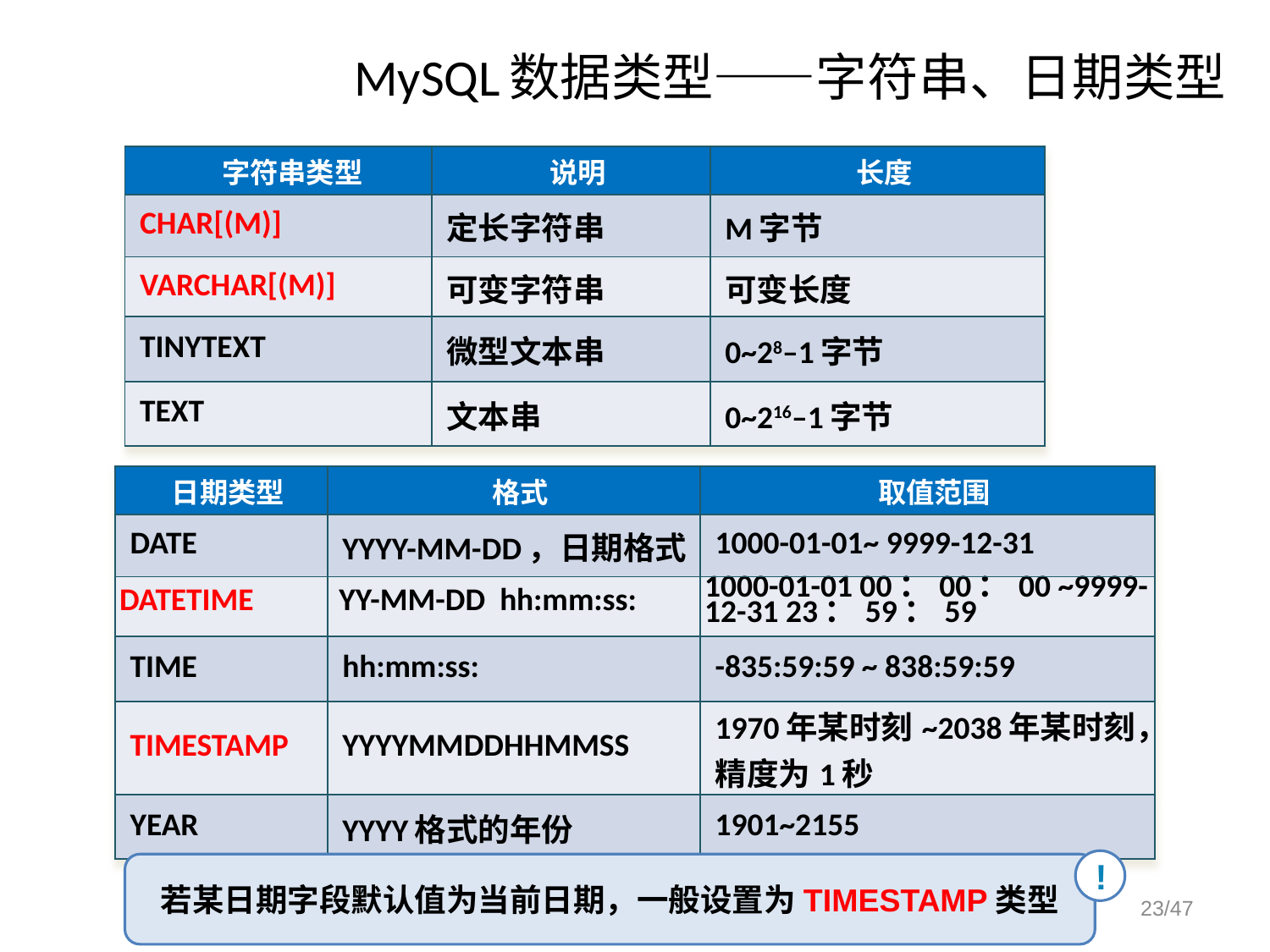

# MySQL数据类型——字符串、日期类型
| 字符串类型 | 说明 | 长度 |
| --- | --- | --- |
| CHAR[(M)] | 定长字符串 | M字节 |
| VARCHAR[(M)] | 可变字符串 | 可变长度 |
| TINYTEXT | 微型文本串 | 0~28–1字节 |
| TEXT | 文本串 | 0~216–1字节 |
| 日期类型 | 格式 | 取值范围 |
| --- | --- | --- |
| DATE | YYYY-MM-DD，日期格式 | 1000-01-01~ 9999-12-31 |
| DATETIME | YY-MM-DD hh:mm:ss: | 1000-01-01 00：00：00 ~9999-12-31 23：59：59 |
| TIME | hh:mm:ss: | -835:59:59 ~ 838:59:59 |
| TIMESTAMP | YYYYMMDDHHMMSS | 1970年某时刻~2038年某时刻，精度为1秒 |
| YEAR | YYYY格式的年份 | 1901~2155 |
!
若某日期字段默认值为当前日期，一般设置为TIMESTAMP类型
23/47